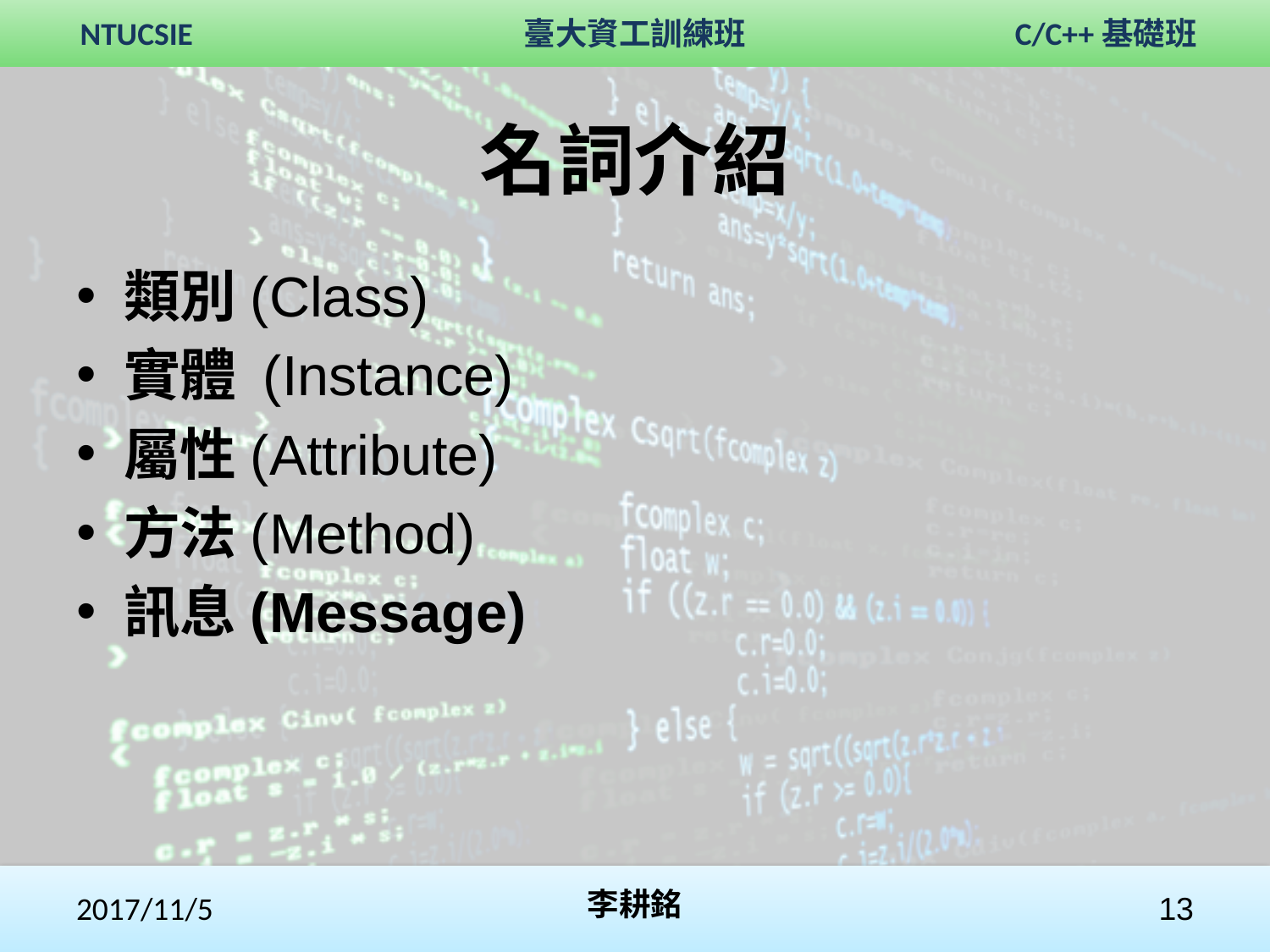

# 名詞介紹
類別(Class)
實體 (Instance)
屬性(Attribute)
方法(Method)
訊息(Message)
2017/11/5
李耕銘
13